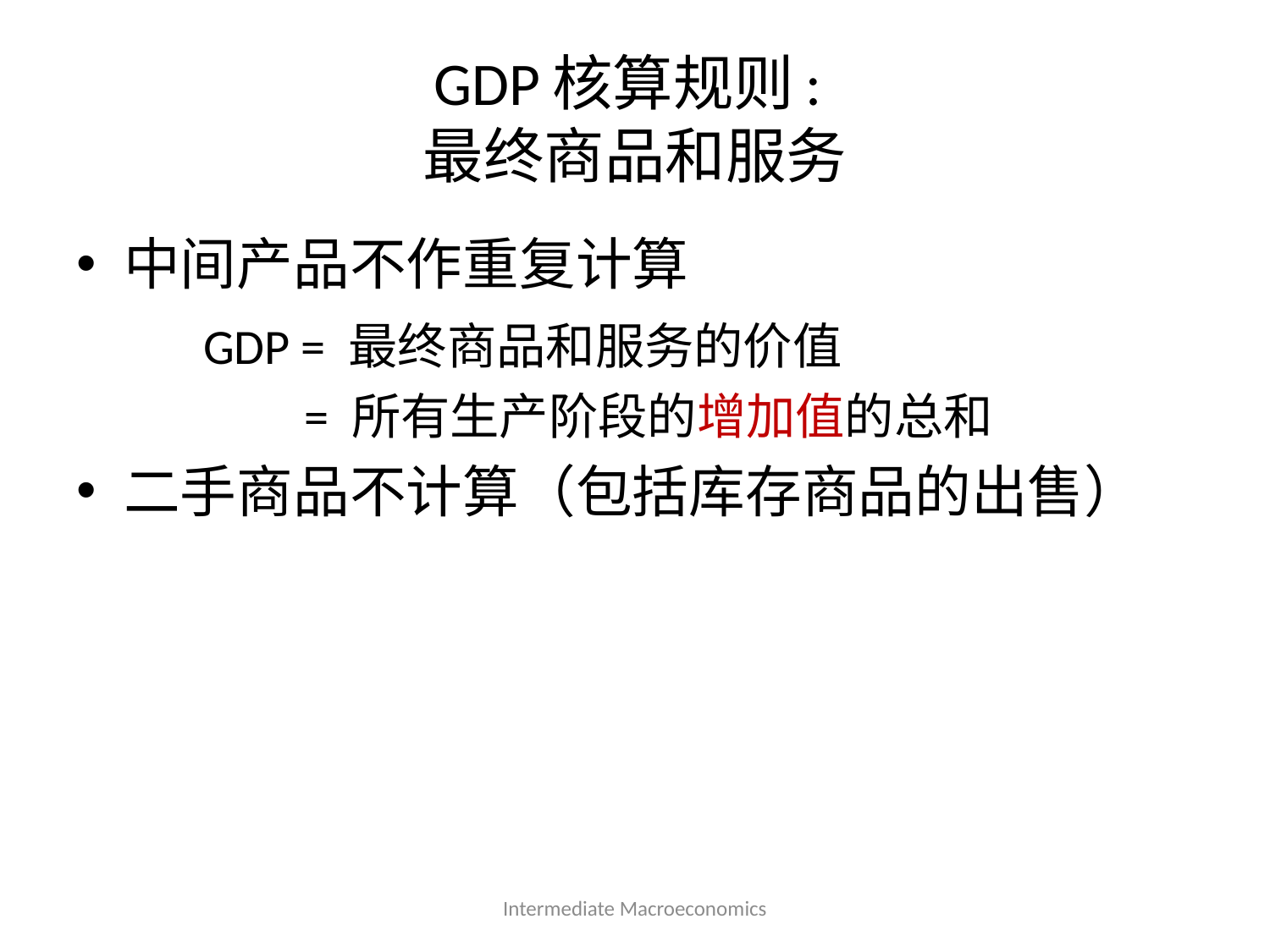

# GDP核算规则: 最终商品和服务
中间产品不作重复计算
	GDP = 最终商品和服务的价值
  	         = 所有生产阶段的增加值的总和
二手商品不计算（包括库存商品的出售）
Intermediate Macroeconomics